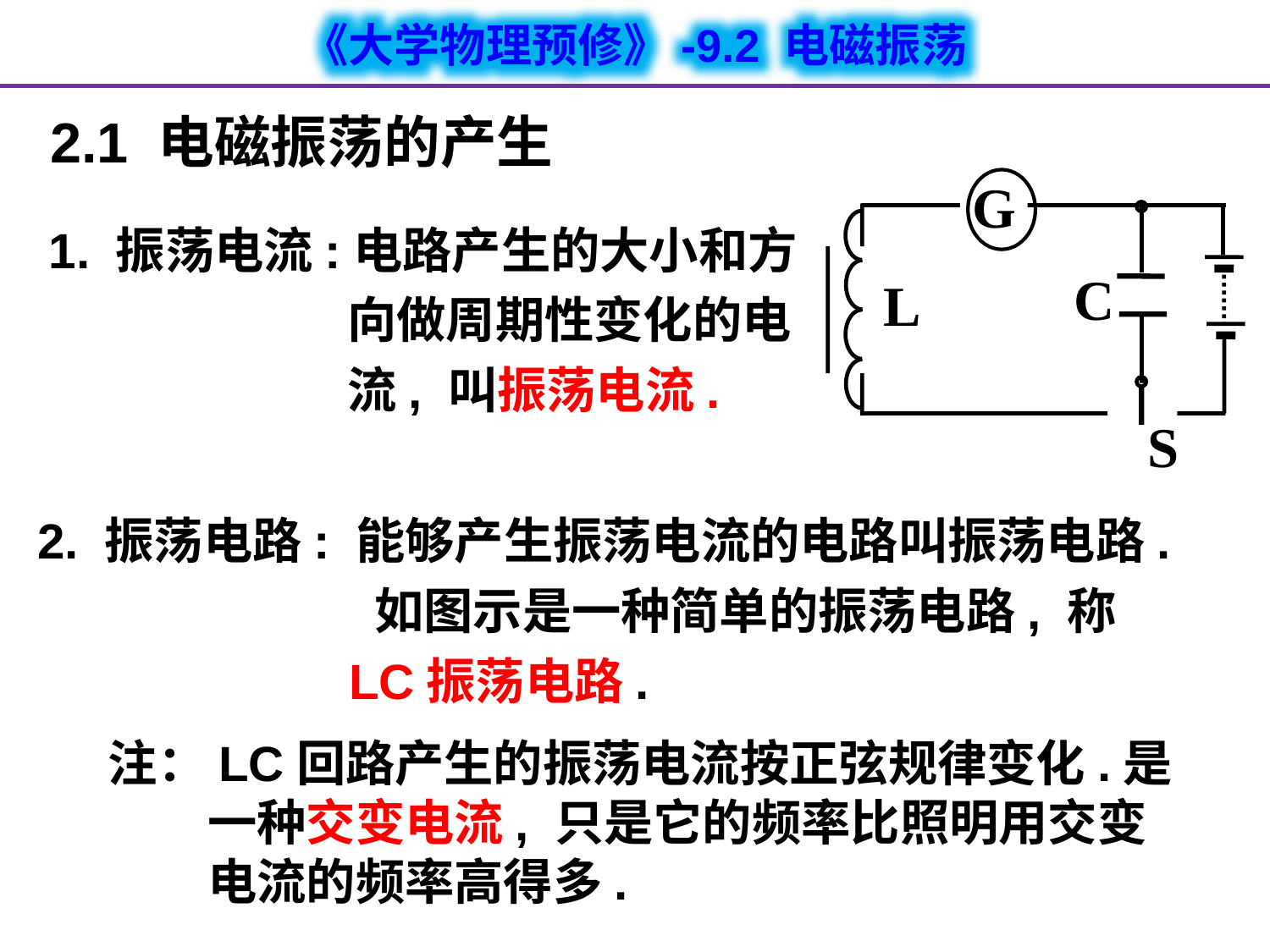

2.1 电磁振荡的产生
G

C
L

S

1. 振荡电流:电路产生的大小和方向做周期性变化的电流, 叫振荡电流.
2. 振荡电路: 能够产生振荡电流的电路叫振荡电路. 如图示是一种简单的振荡电路, 称LC振荡电路.
注：LC回路产生的振荡电流按正弦规律变化.是一种交变电流, 只是它的频率比照明用交变电流的频率高得多.